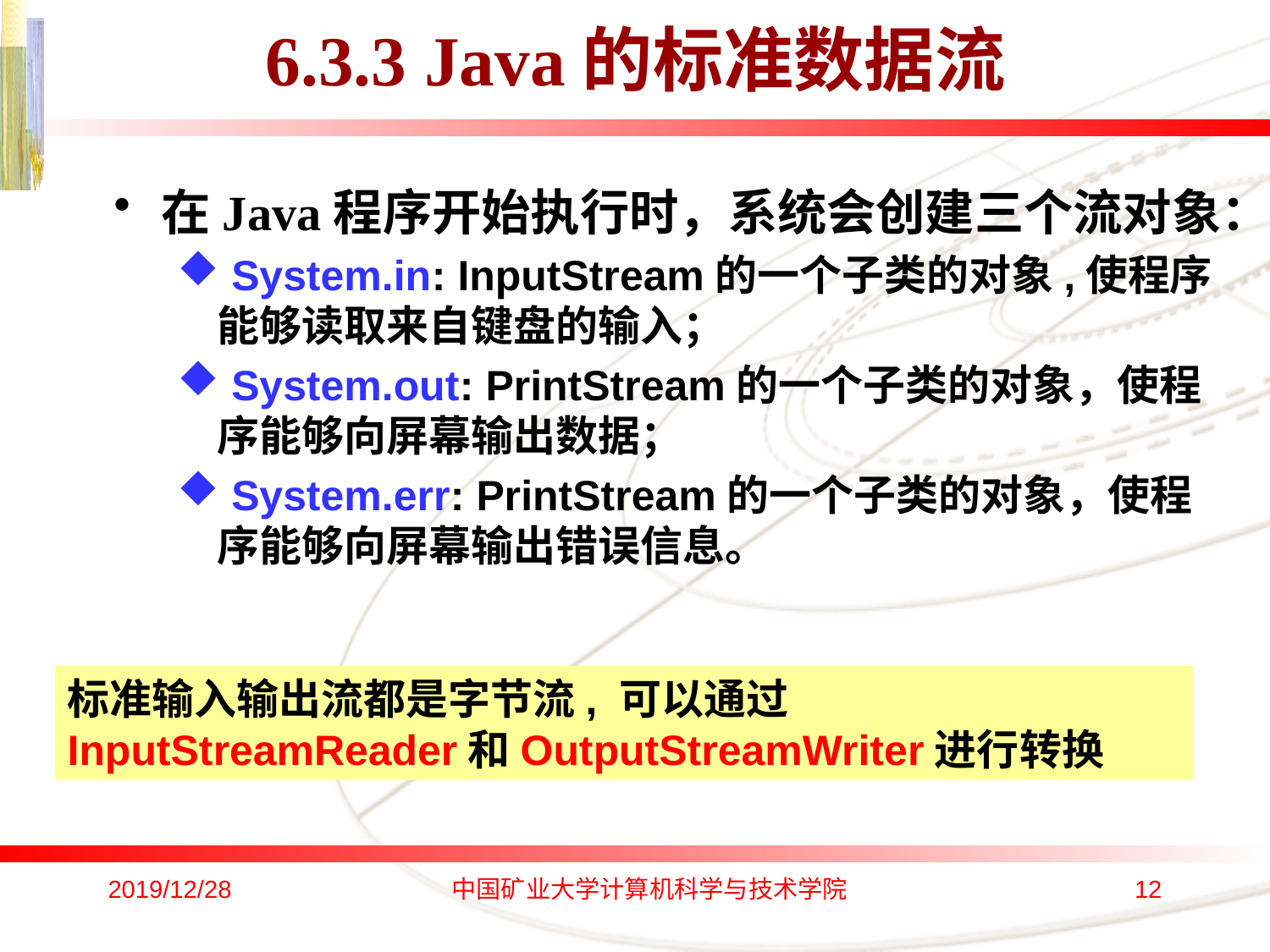

# 6.3.3 Java的标准数据流
在Java程序开始执行时，系统会创建三个流对象：
 System.in: InputStream的一个子类的对象,使程序能够读取来自键盘的输入；
 System.out: PrintStream的一个子类的对象，使程序能够向屏幕输出数据；
 System.err: PrintStream的一个子类的对象，使程序能够向屏幕输出错误信息。

标准输入输出流都是字节流, 可以通过InputStreamReader和OutputStreamWriter进行转换
2019/12/28
中国矿业大学计算机科学与技术学院
12